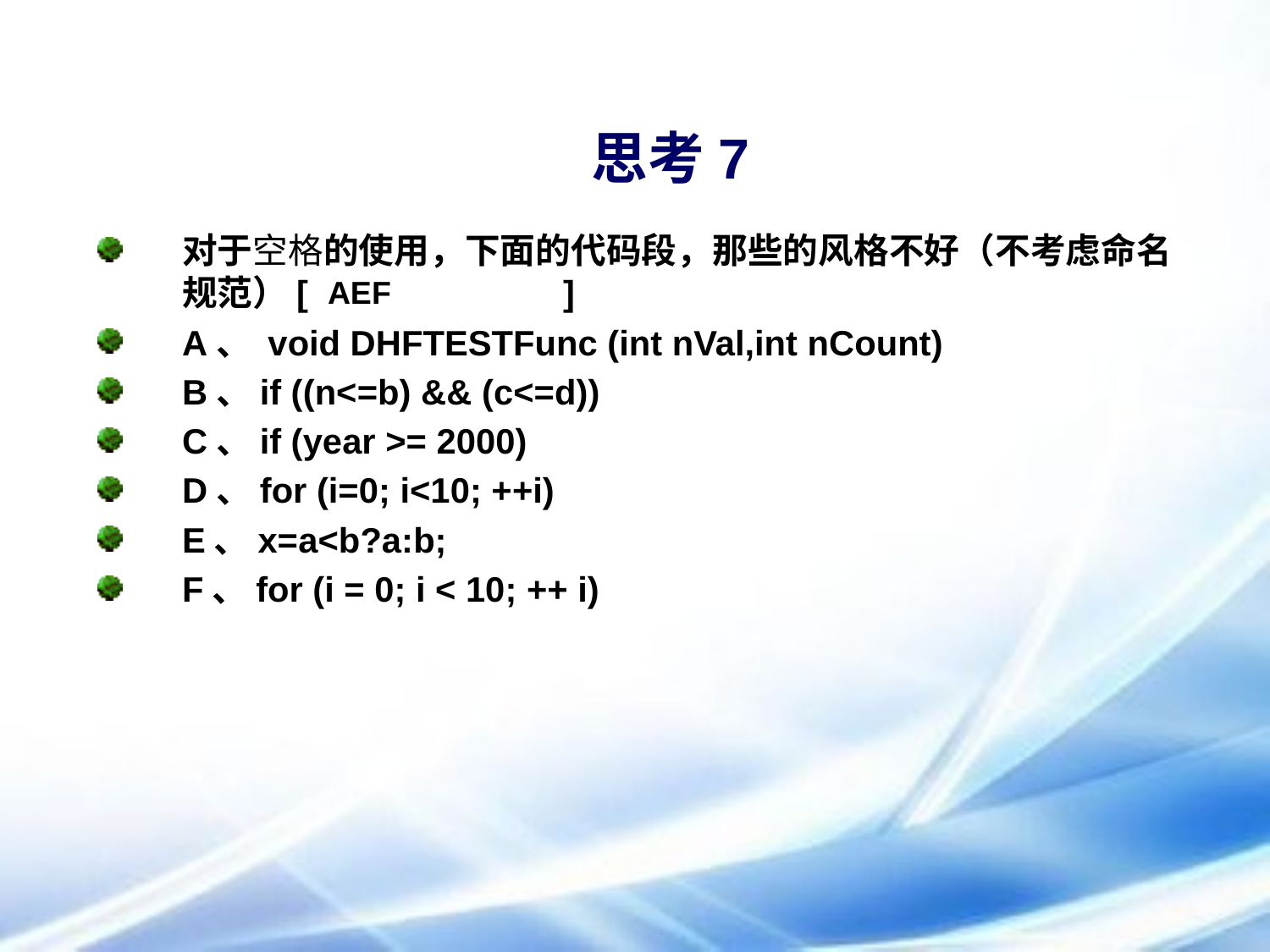

# 思考7
对于空格的使用，下面的代码段，那些的风格不好（不考虑命名规范）[ 		]
A、 void DHFTESTFunc (int nVal,int nCount)
B、if ((n<=b) && (c<=d))
C、if (year >= 2000)
D、for (i=0; i<10; ++i)
E、x=a<b?a:b;
F、for (i = 0; i < 10; ++ i)
AEF